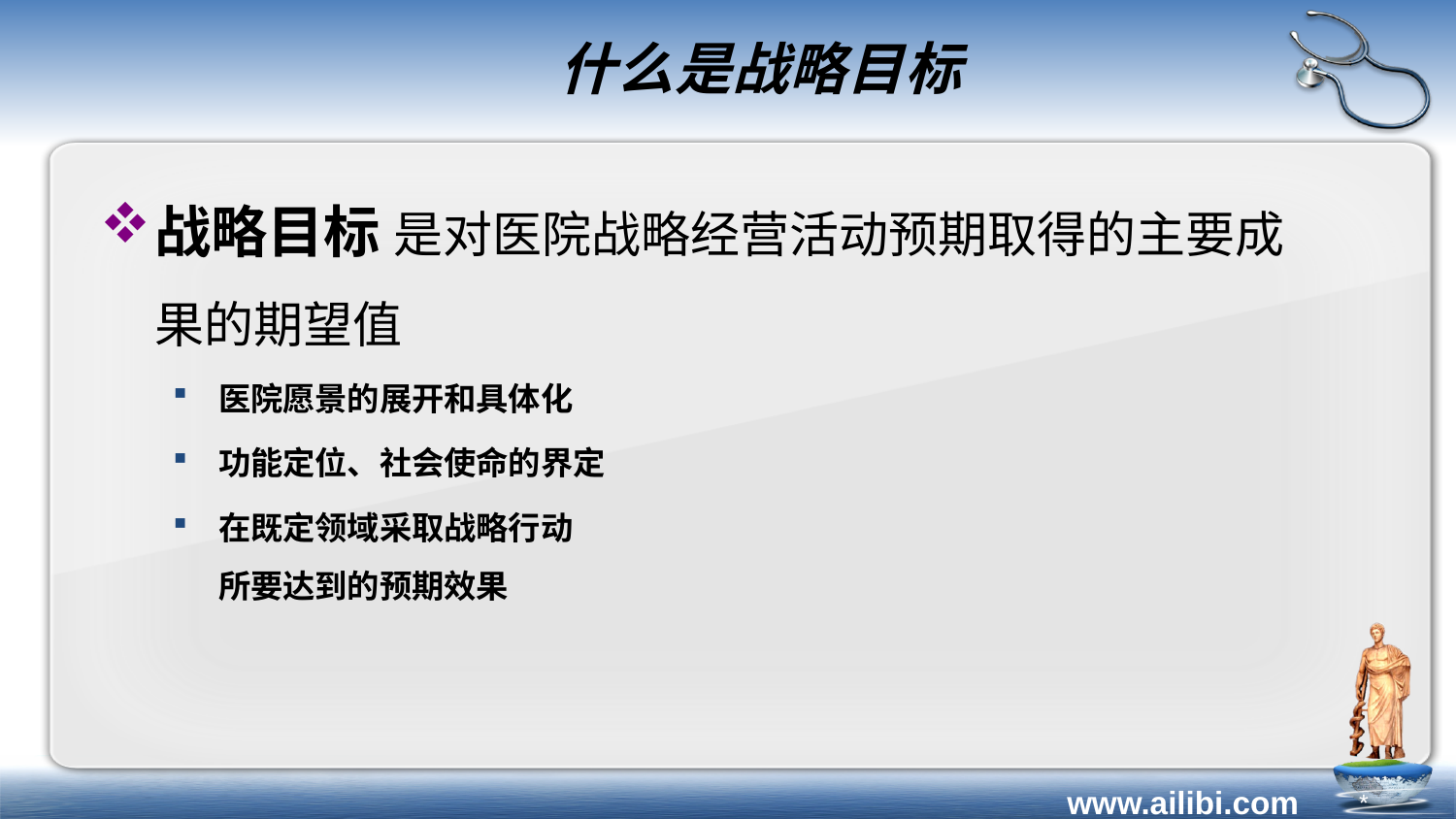

# 什么是战略目标
战略目标 是对医院战略经营活动预期取得的主要成果的期望值
医院愿景的展开和具体化
功能定位、社会使命的界定
在既定领域采取战略行动
所要达到的预期效果
*